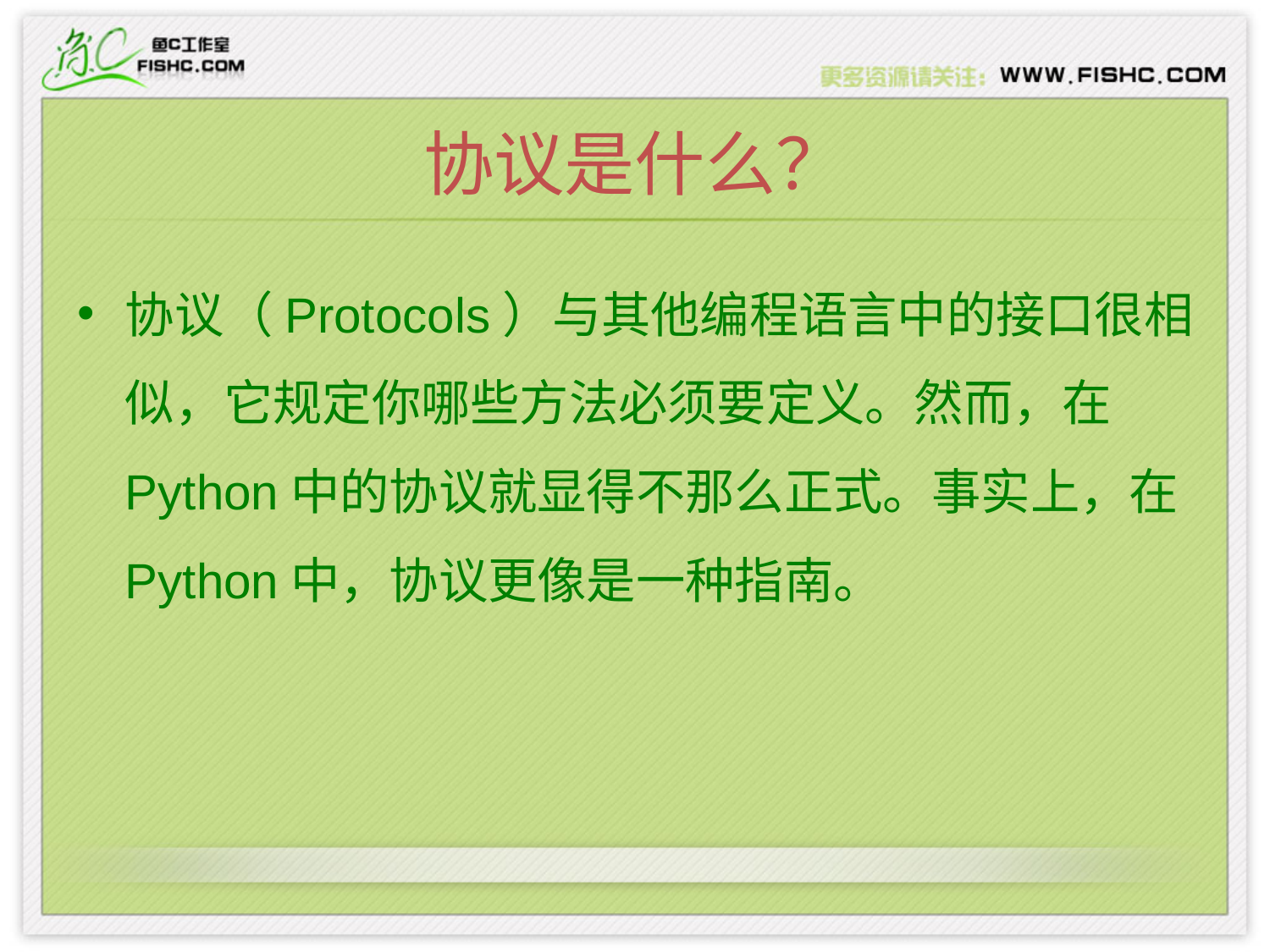

# 协议是什么？
协议（Protocols）与其他编程语言中的接口很相似，它规定你哪些方法必须要定义。然而，在Python中的协议就显得不那么正式。事实上，在Python中，协议更像是一种指南。